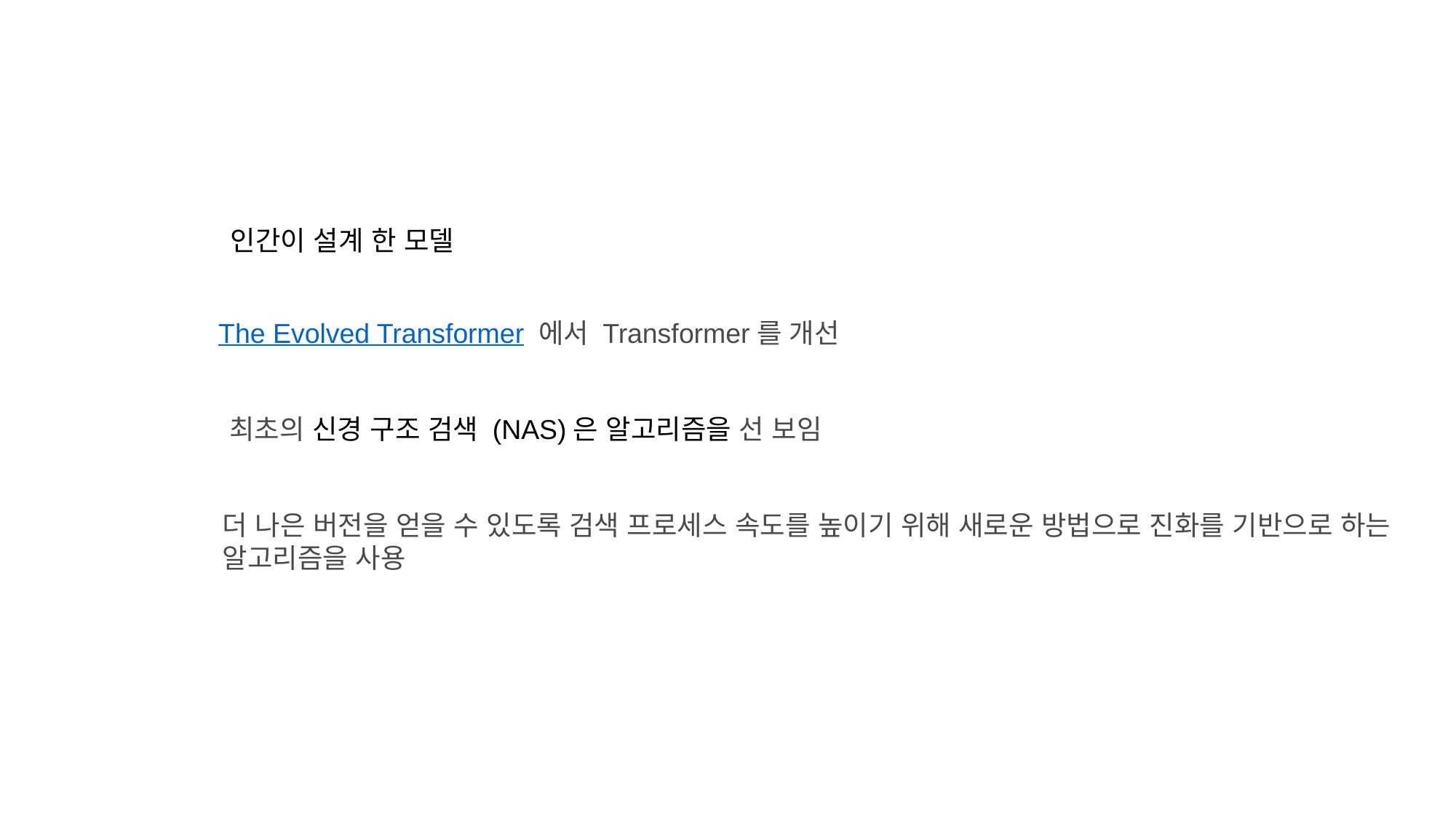

인간이 설계 한 모델
The Evolved Transformer 에서 Transformer를 개선
최초의 신경 구조 검색 (NAS)은 알고리즘을 선 보임
더 나은 버전을 얻을 수 있도록 검색 프로세스 속도를 높이기 위해 새로운 방법으로 진화를 기반으로 하는 알고리즘을 사용